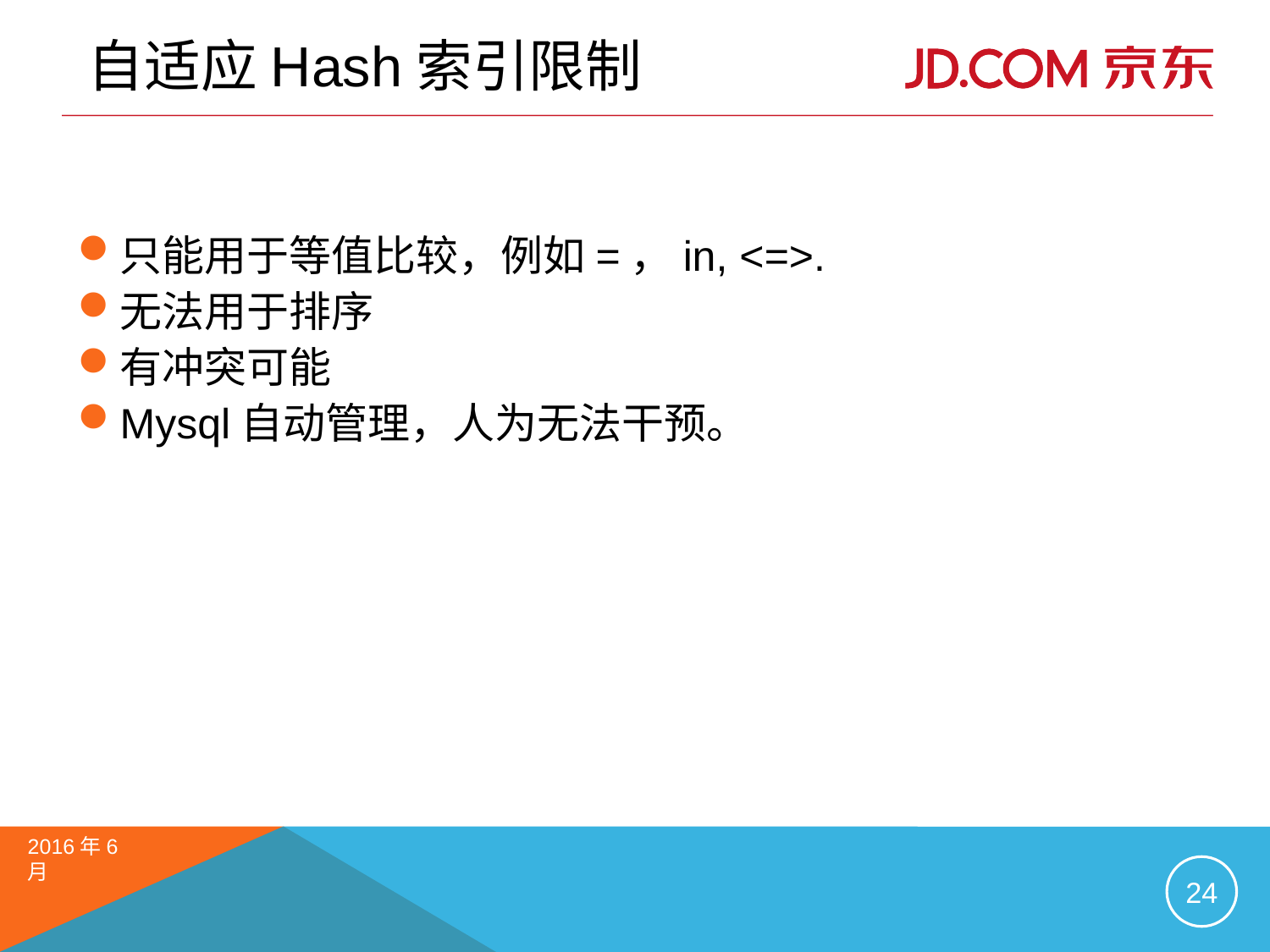

# 自适应Hash索引限制

只能用于等值比较，例如=，in, <=>.
无法用于排序
有冲突可能
Mysql自动管理，人为无法干预。
2016年6月
24